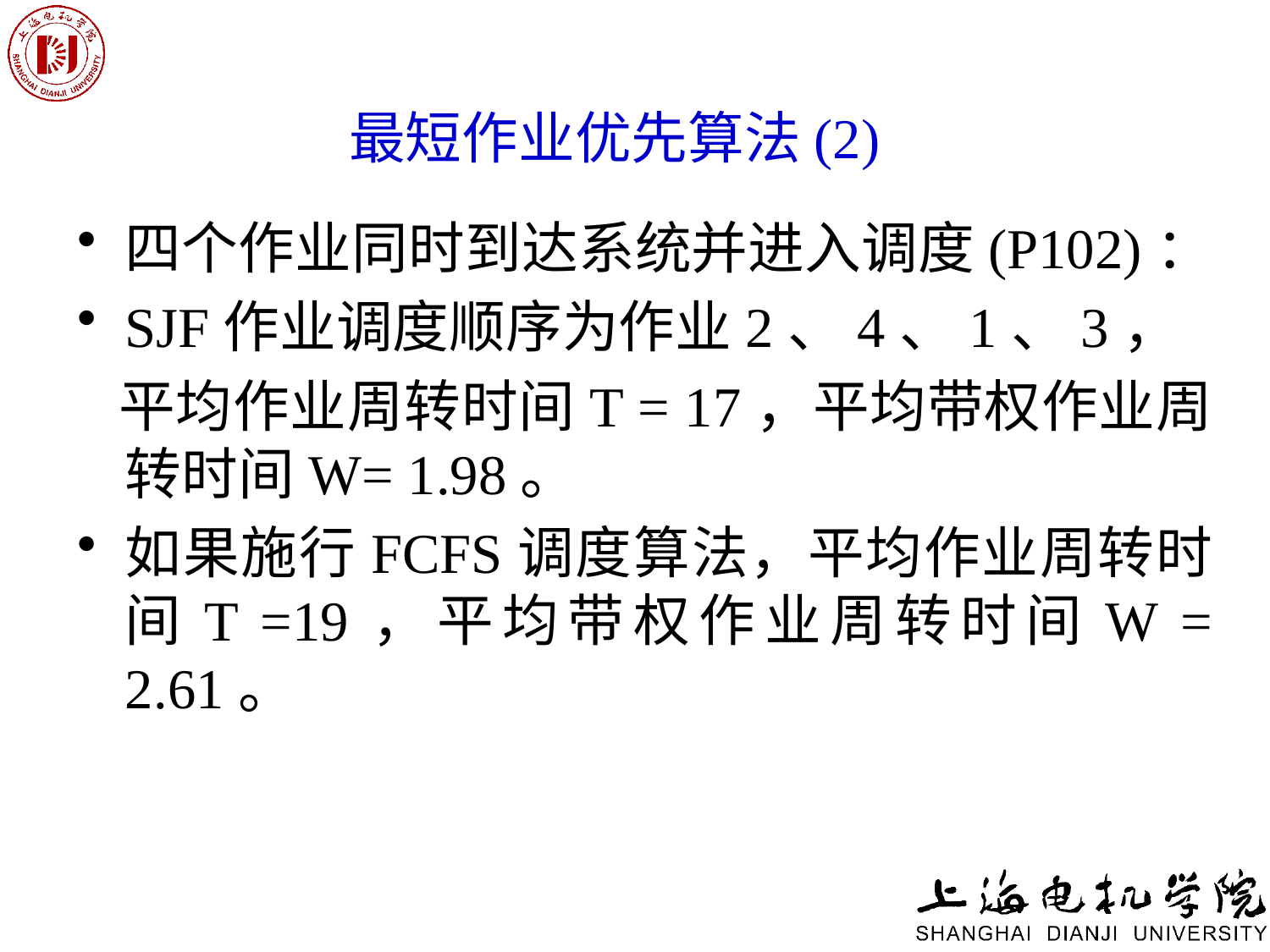

# 最短作业优先算法(2)
四个作业同时到达系统并进入调度(P102)：
SJF作业调度顺序为作业2、4、1、3，
  平均作业周转时间T = 17，平均带权作业周转时间W= 1.98。
如果施行FCFS调度算法，平均作业周转时间T =19，平均带权作业周转时间W = 2.61。